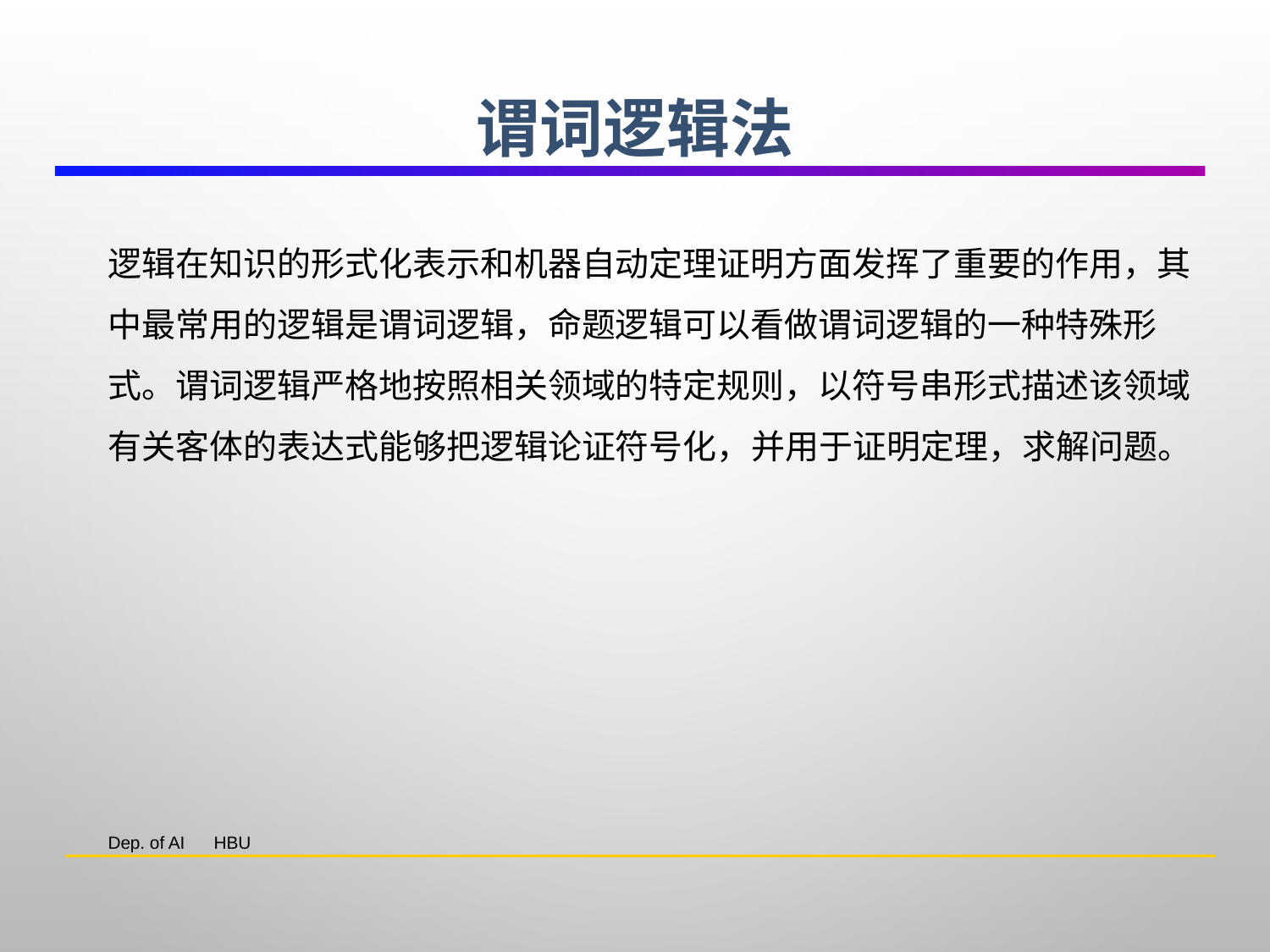

# 谓词逻辑法
逻辑在知识的形式化表示和机器自动定理证明方面发挥了重要的作用，其中最常用的逻辑是谓词逻辑，命题逻辑可以看做谓词逻辑的一种特殊形式。谓词逻辑严格地按照相关领域的特定规则，以符号串形式描述该领域有关客体的表达式能够把逻辑论证符号化，并用于证明定理，求解问题。
Dep. of AI      HBU

12